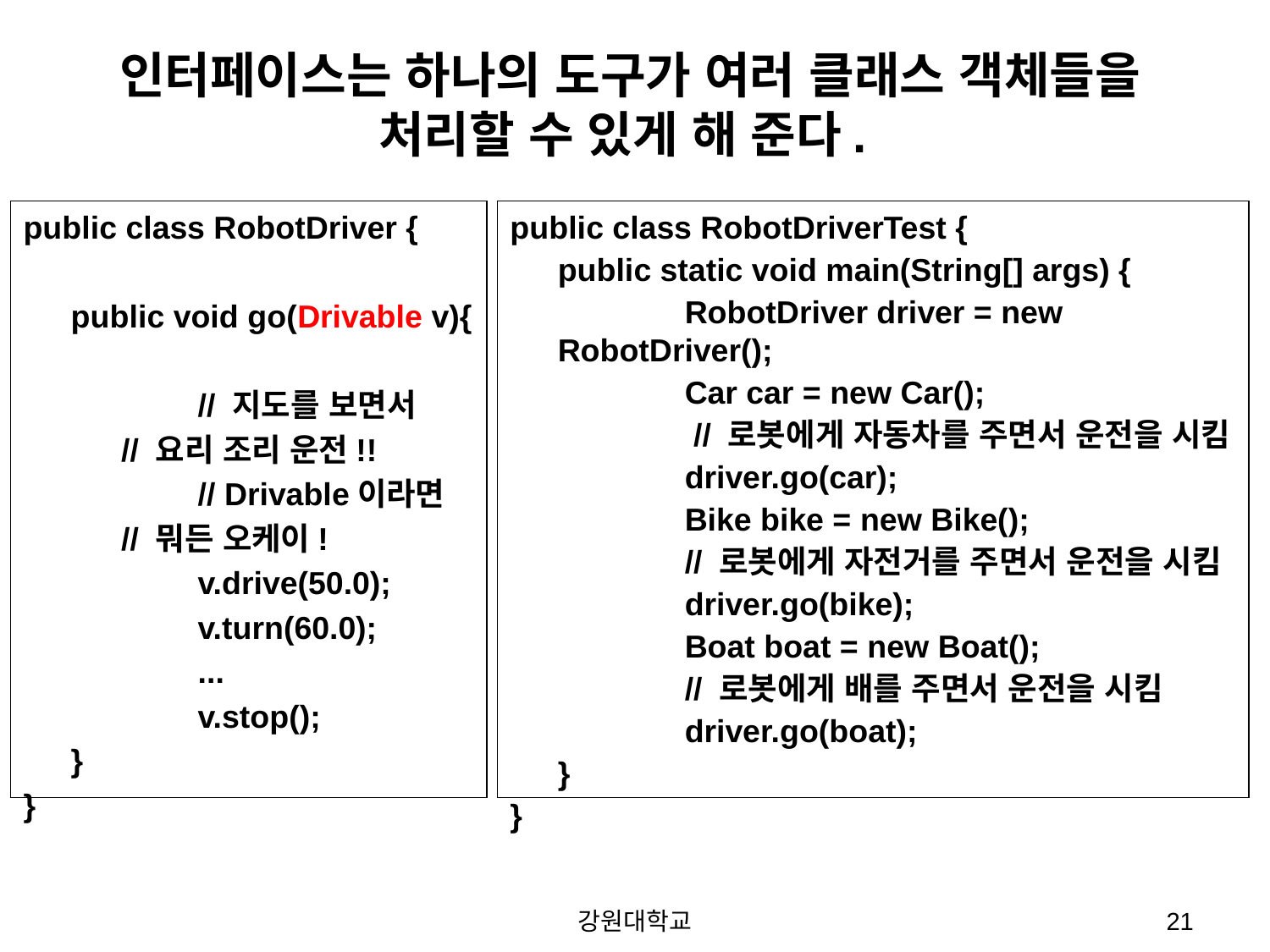

# 인터페이스는 하나의 도구가 여러 클래스 객체들을 처리할 수 있게 해 준다.
public class RobotDriver {

	public void go(Drivable v){

		// 지도를 보면서
           // 요리 조리 운전!!
		// Drivable이라면
           // 뭐든 오케이!
		v.drive(50.0);
		v.turn(60.0);
		...
		v.stop();
	}
}
public class RobotDriverTest {
	public static void main(String[] args) {
		RobotDriver driver = new RobotDriver();
		Car car = new Car();
		 // 로봇에게 자동차를 주면서 운전을 시킴
		driver.go(car);
		Bike bike = new Bike();
		// 로봇에게 자전거를 주면서 운전을 시킴
		driver.go(bike);
		Boat boat = new Boat();
		// 로봇에게 배를 주면서 운전을 시킴
		driver.go(boat);
	}
}
강원대학교
21